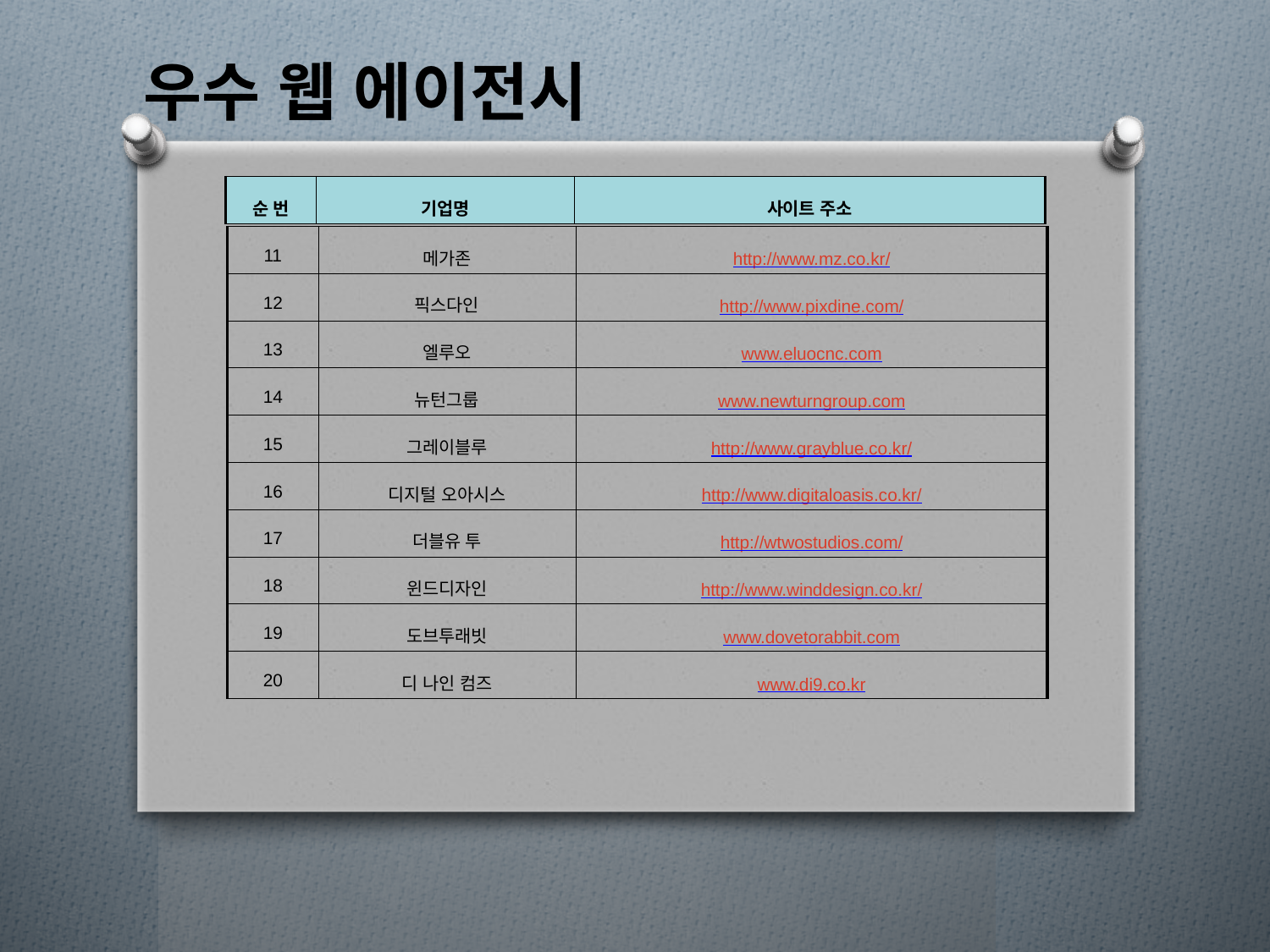

우수 웹 에이전시
| 순 번 | 기업명 | 사이트 주소 |
| --- | --- | --- |
| 11 | 메가존 | http://www.mz.co.kr/ |
| --- | --- | --- |
| 12 | 픽스다인 | http://www.pixdine.com/ |
| 13 | 엘루오 | www.eluocnc.com |
| 14 | 뉴턴그룹 | www.newturngroup.com |
| 15 | 그레이블루 | http://www.grayblue.co.kr/ |
| 16 | 디지털 오아시스 | http://www.digitaloasis.co.kr/ |
| 17 | 더블유 투 | http://wtwostudios.com/ |
| 18 | 윈드디자인 | http://www.winddesign.co.kr/ |
| 19 | 도브투래빗 | www.dovetorabbit.com |
| 20 | 디 나인 컴즈 | www.di9.co.kr |